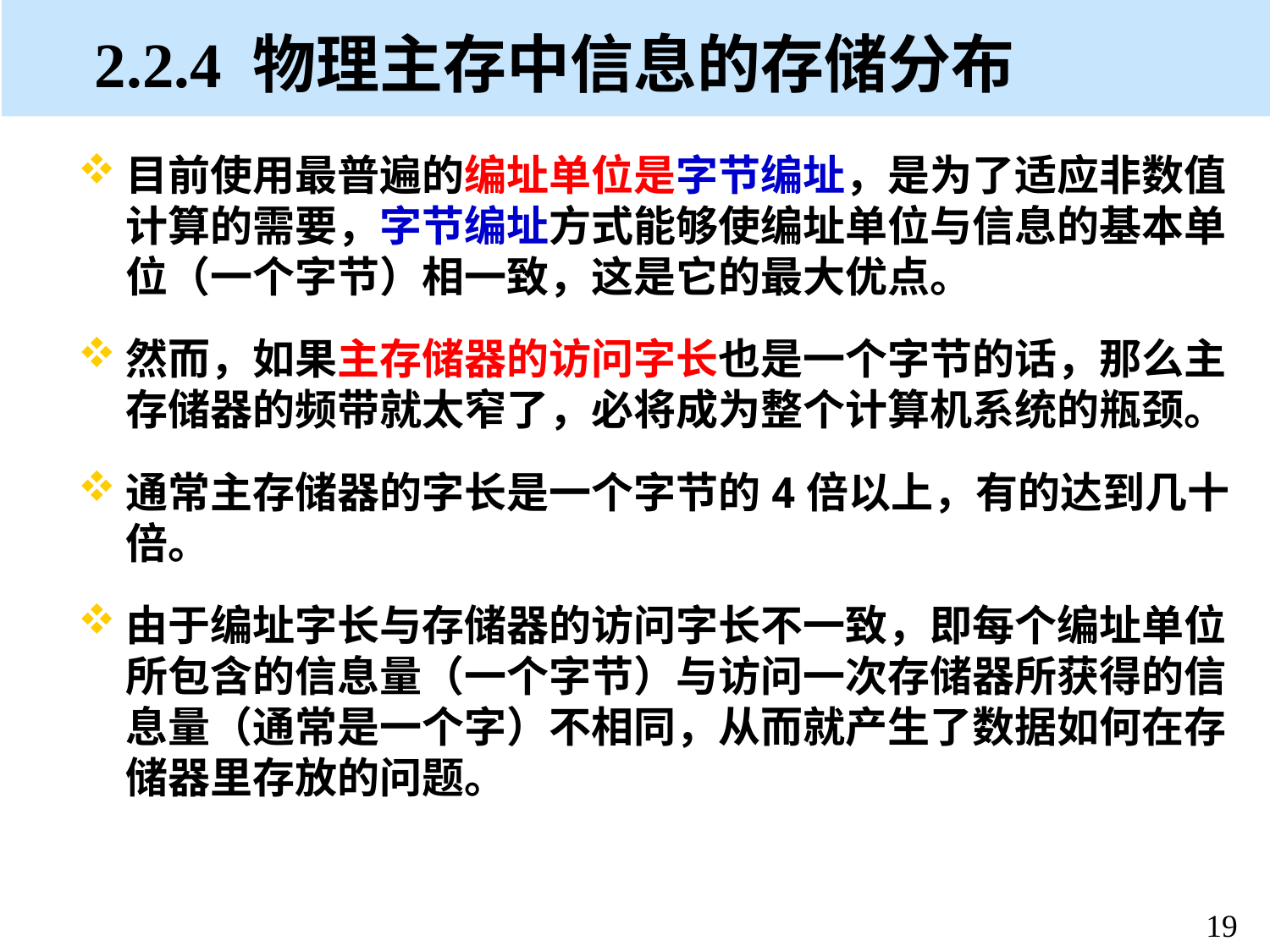

# 2.2.4 物理主存中信息的存储分布
目前使用最普遍的编址单位是字节编址，是为了适应非数值计算的需要，字节编址方式能够使编址单位与信息的基本单位（一个字节）相一致，这是它的最大优点。
然而，如果主存储器的访问字长也是一个字节的话，那么主存储器的频带就太窄了，必将成为整个计算机系统的瓶颈。
通常主存储器的字长是一个字节的4倍以上，有的达到几十倍。
由于编址字长与存储器的访问字长不一致，即每个编址单位所包含的信息量（一个字节）与访问一次存储器所获得的信息量（通常是一个字）不相同，从而就产生了数据如何在存储器里存放的问题。